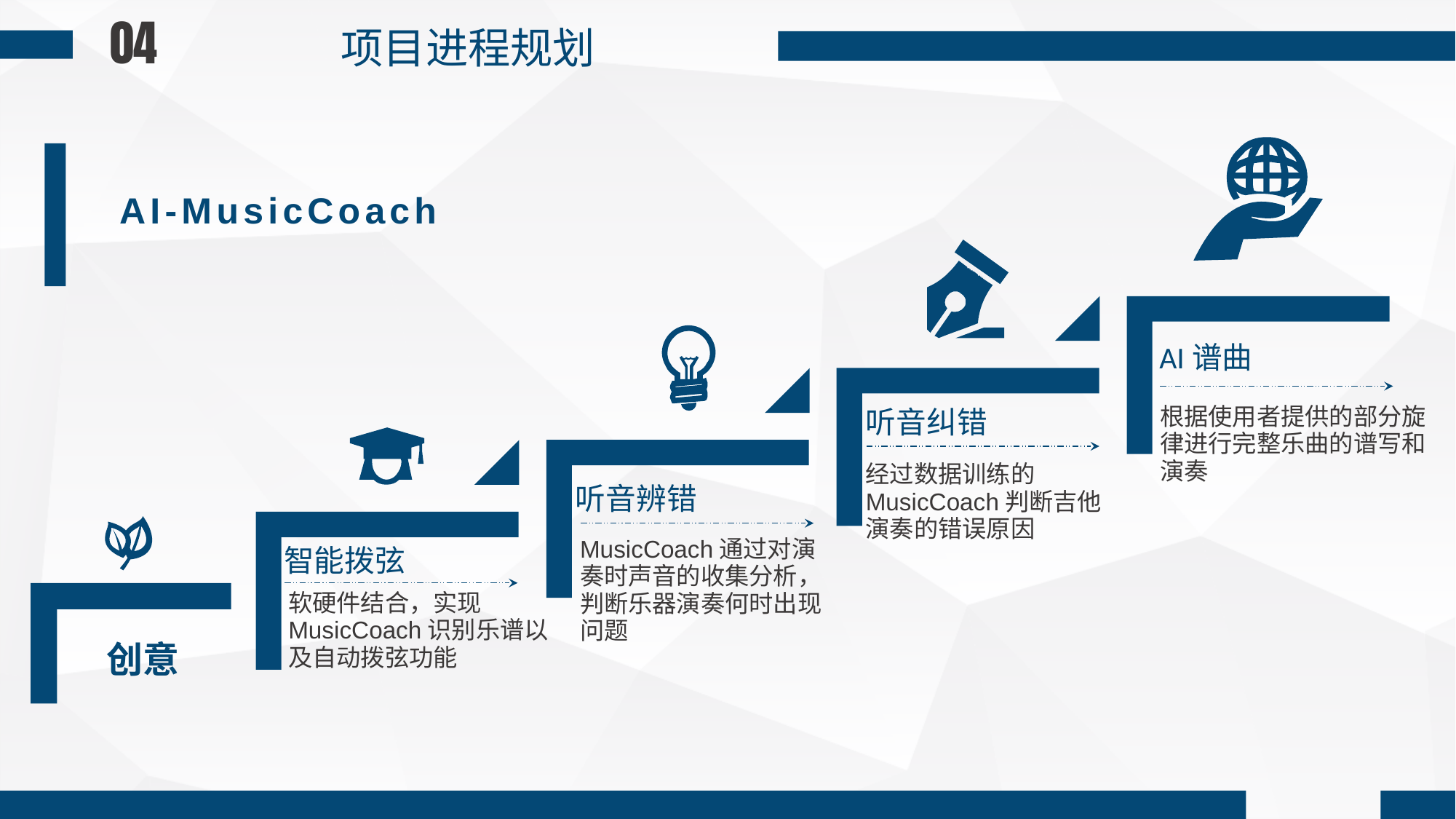

04
项目进程规划

AI-MusicCoach

AI谱曲
根据使用者提供的部分旋律进行完整乐曲的谱写和演奏
听音纠错
经过数据训练的MusicCoach判断吉他演奏的错误原因

听音辨错
MusicCoach通过对演奏时声音的收集分析，判断乐器演奏何时出现问题

智能拨弦
软硬件结合，实现MusicCoach识别乐谱以及自动拨弦功能
创意